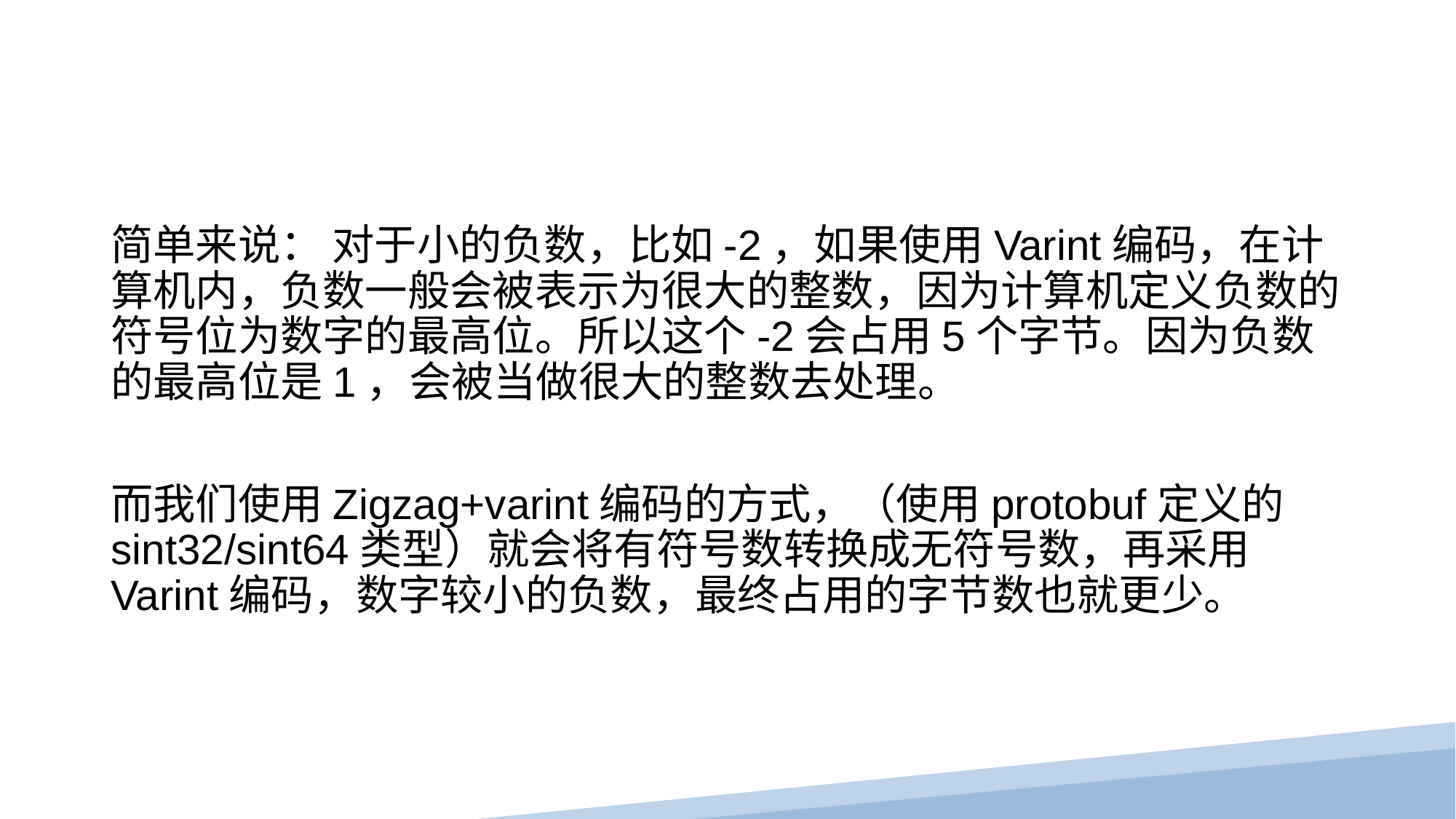

简单来说： 对于小的负数，比如-2，如果使用Varint编码，在计算机内，负数一般会被表示为很大的整数，因为计算机定义负数的符号位为数字的最高位。所以这个-2会占用5个字节。因为负数的最高位是1，会被当做很大的整数去处理。

而我们使用Zigzag+varint编码的方式，（使用protobuf定义的sint32/sint64类型）就会将有符号数转换成无符号数，再采用Varint编码，数字较小的负数，最终占用的字节数也就更少。